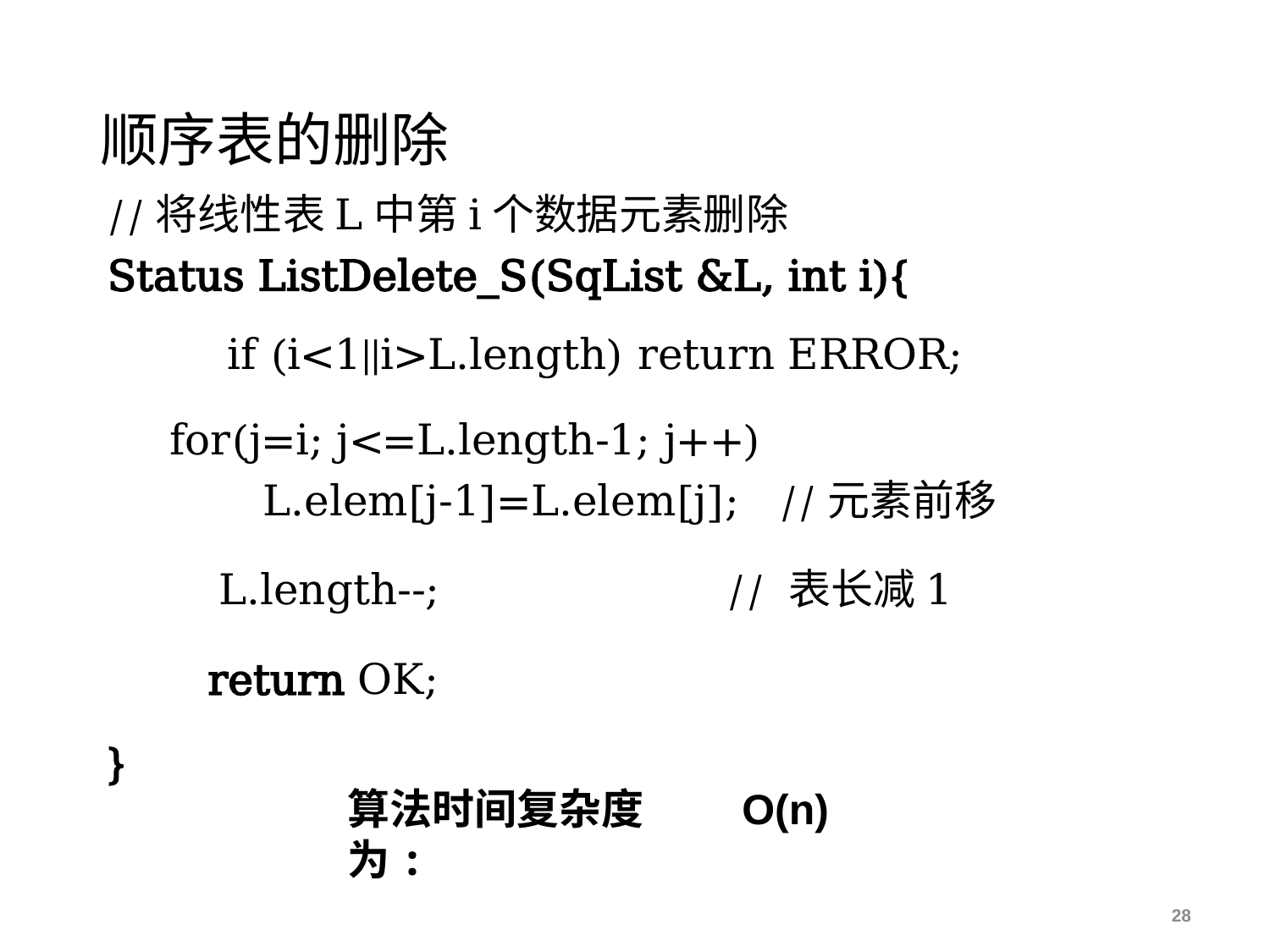

# 顺序表的删除
//将线性表L中第i个数据元素删除
Status ListDelete_S(SqList &L, int i){

}
if (i<1||i>L.length) return ERROR;
for(j=i; j<=L.length-1; j++)
       L.elem[j-1]=L.elem[j];   //元素前移
L.length--;			// 表长减1
return OK;
O(n)
算法时间复杂度为:
28